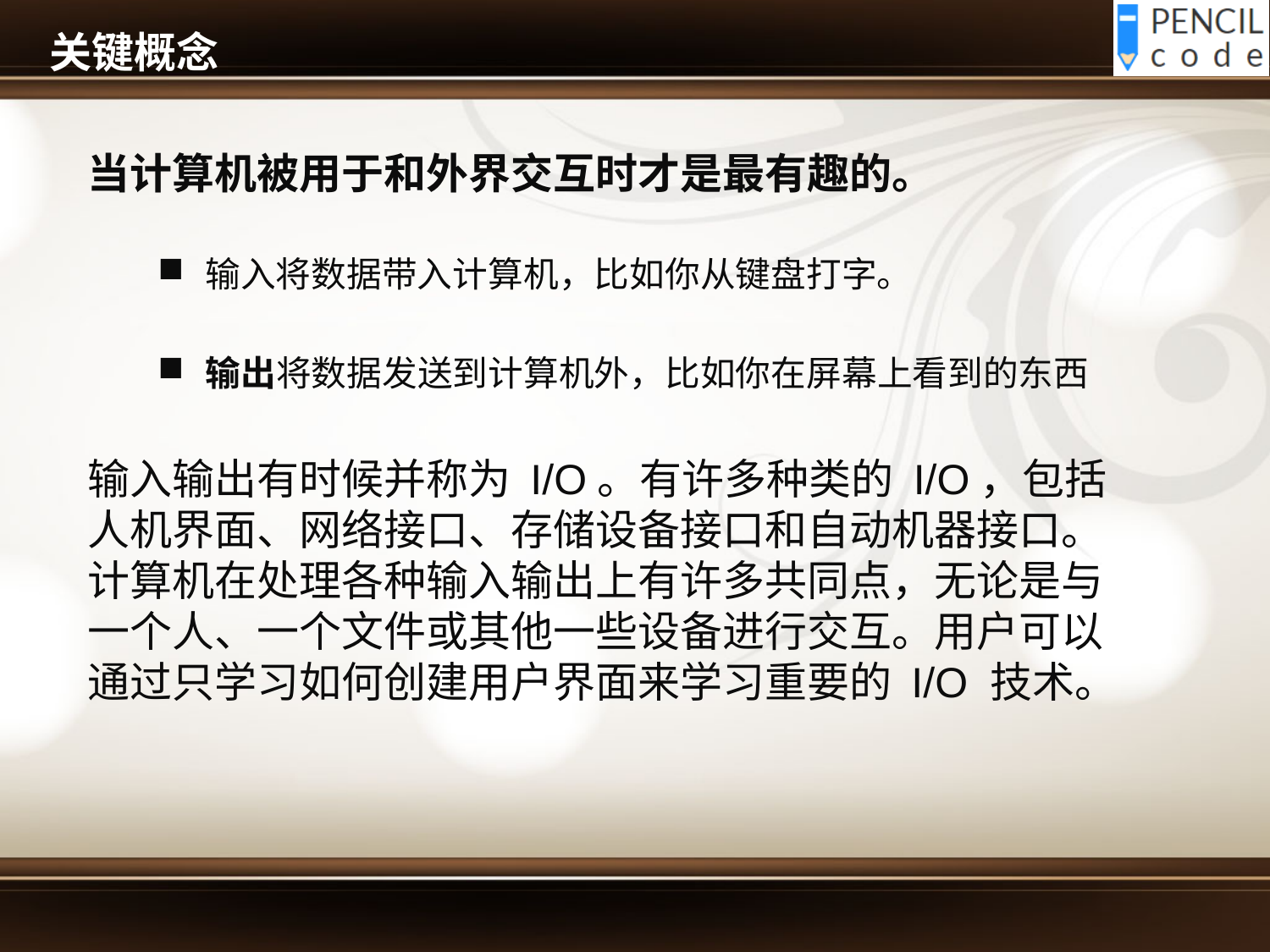

# 关键概念
当计算机被用于和外界交互时才是最有趣的。
输入将数据带入计算机，比如你从键盘打字。

输出将数据发送到计算机外，比如你在屏幕上看到的东西

输入输出有时候并称为 I/O。有许多种类的 I/O，包括人机界面、网络接口、存储设备接口和自动机器接口。计算机在处理各种输入输出上有许多共同点，无论是与一个人、一个文件或其他一些设备进行交互。用户可以通过只学习如何创建用户界面来学习重要的 I/O 技术。